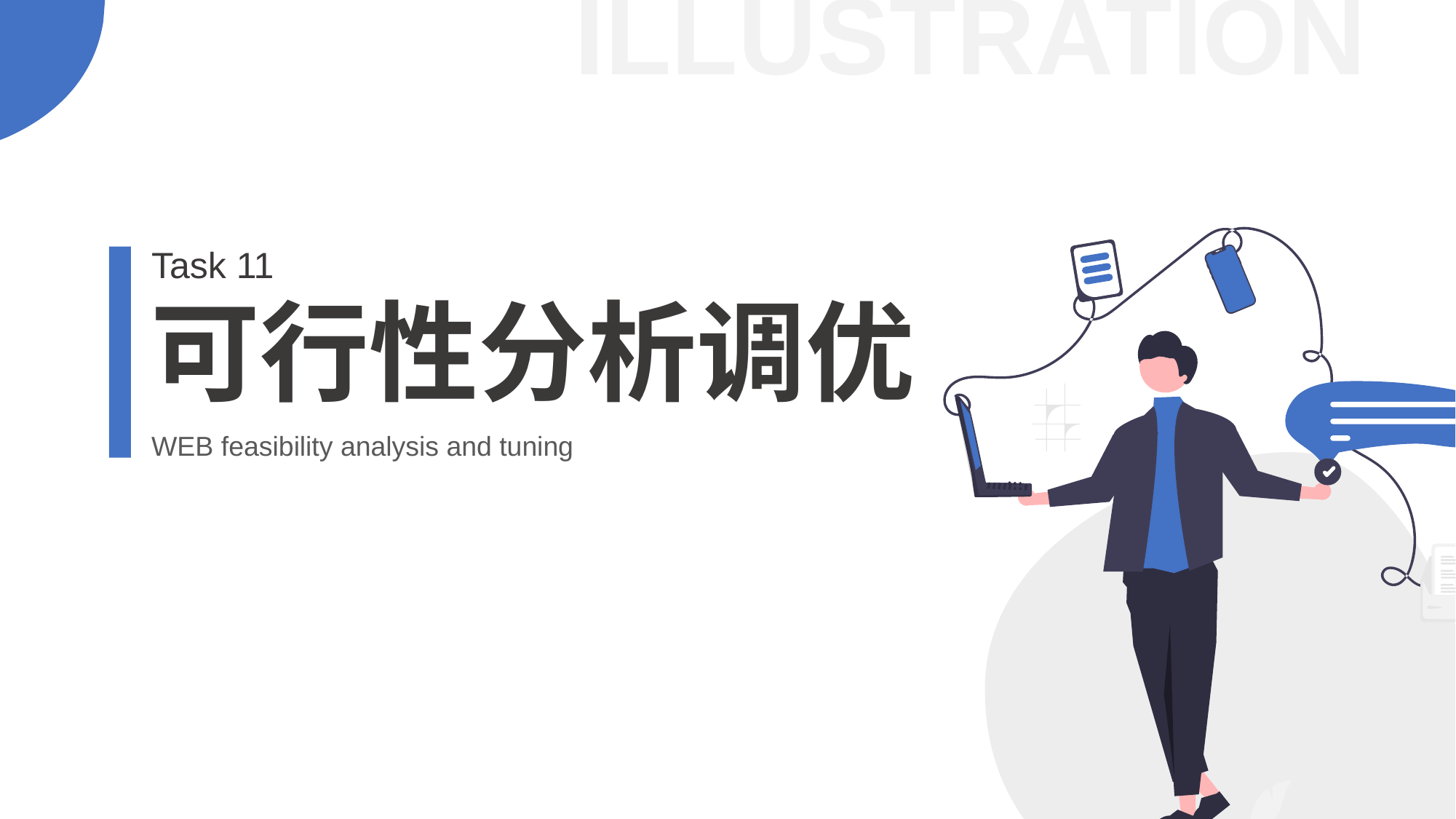

ILLUSTRATION
Task 11

可行性分析调优
WEB feasibility analysis and tuning